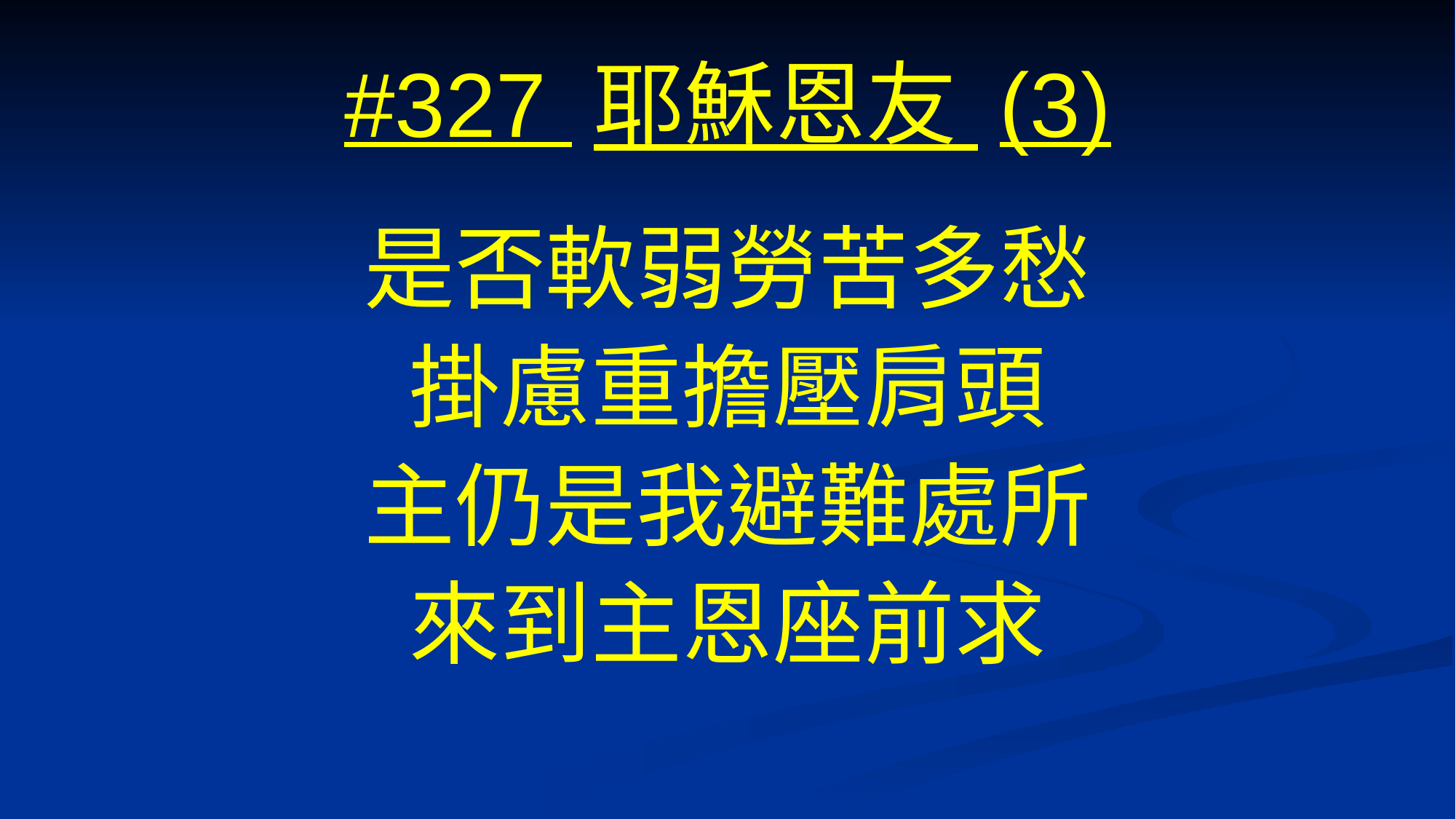

# #327 耶穌恩友 (3)
是否軟弱勞苦多愁
掛慮重擔壓肩頭
主仍是我避難處所
來到主恩座前求